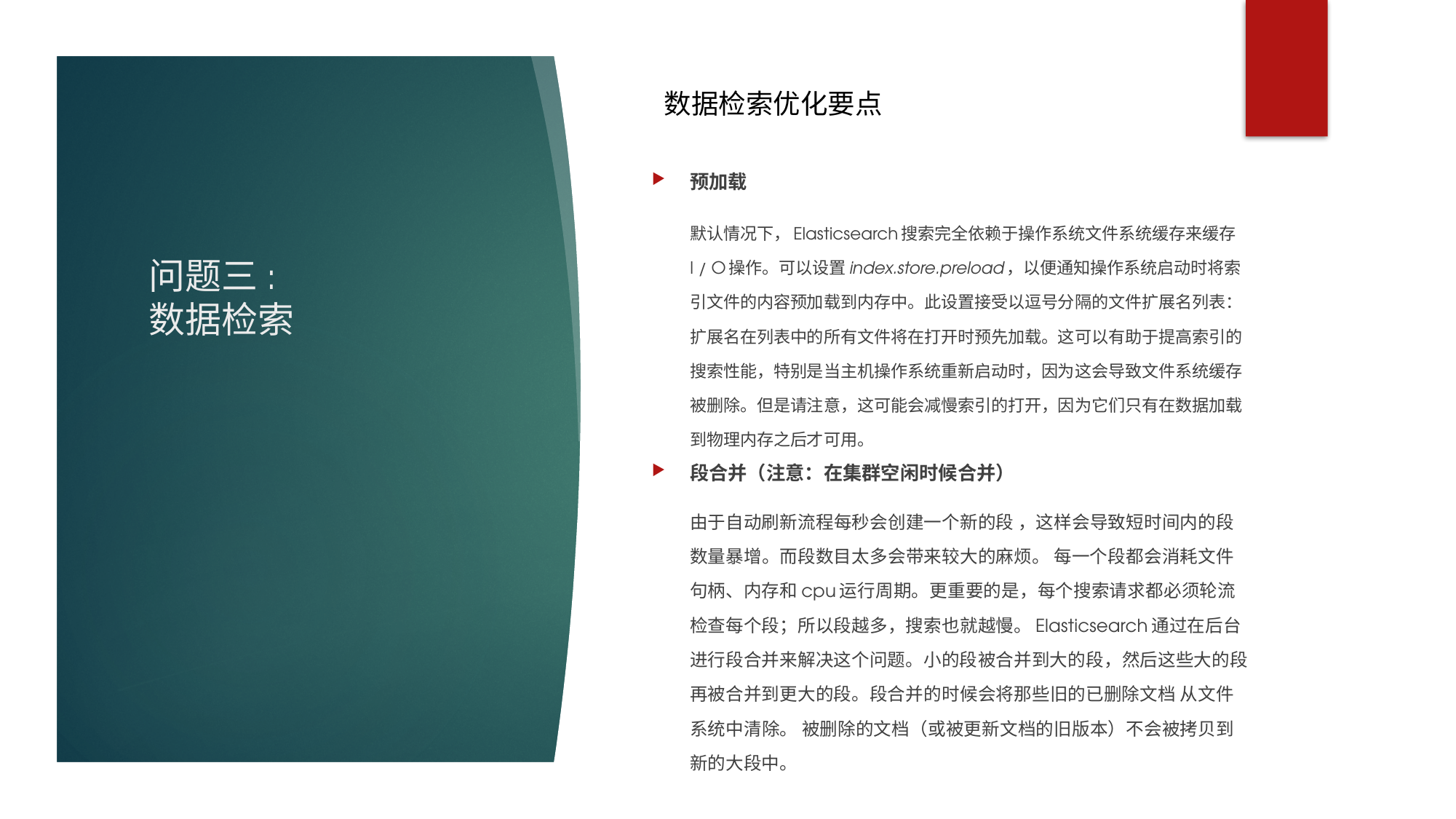

数据检索优化要点

预加载
	默认情况下，Elasticsearch搜索完全依赖于操作系统文件系统缓存来缓存I / O操作。可以设置index.store.preload，以便通知操作系统启动时将索引文件的内容预加载到内存中。此设置接受以逗号分隔的文件扩展名列表：扩展名在列表中的所有文件将在打开时预先加载。这可以有助于提高索引的搜索性能，特别是当主机操作系统重新启动时，因为这会导致文件系统缓存被删除。但是请注意，这可能会减慢索引的打开，因为它们只有在数据加载到物理内存之后才可用。
段合并（注意：在集群空闲时候合并）
	由于自动刷新流程每秒会创建一个新的段 ，这样会导致短时间内的段数量暴增。而段数目太多会带来较大的麻烦。 每一个段都会消耗文件句柄、内存和cpu运行周期。更重要的是，每个搜索请求都必须轮流检查每个段；所以段越多，搜索也就越慢。Elasticsearch通过在后台进行段合并来解决这个问题。小的段被合并到大的段，然后这些大的段再被合并到更大的段。段合并的时候会将那些旧的已删除文档 从文件系统中清除。 被删除的文档（或被更新文档的旧版本）不会被拷贝到新的大段中。

# 问题三: 数据检索